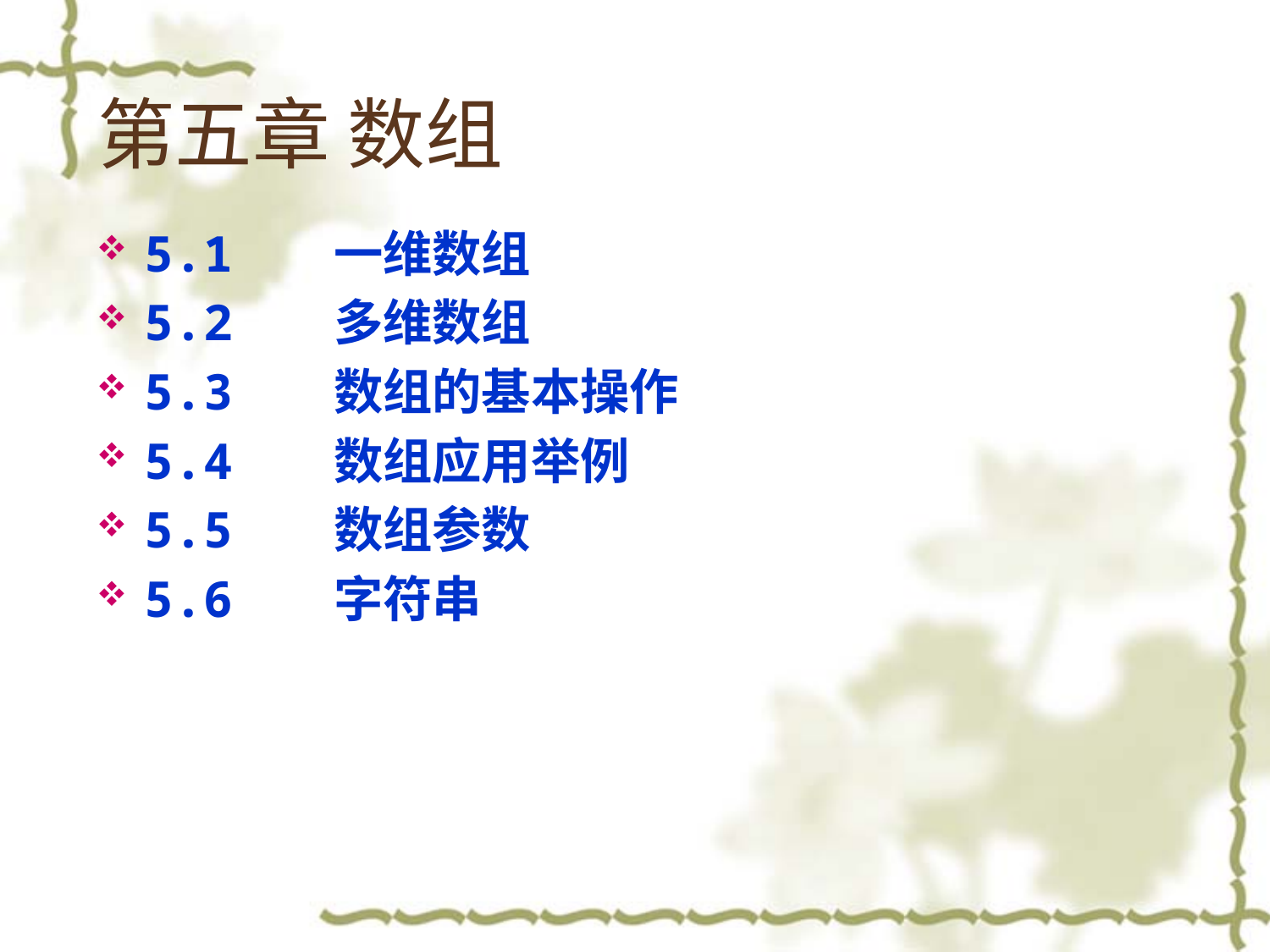

# 第五章 数组
5.1   一维数组
5.2   多维数组
5.3   数组的基本操作
5.4   数组应用举例
5.5   数组参数
5.6   字符串